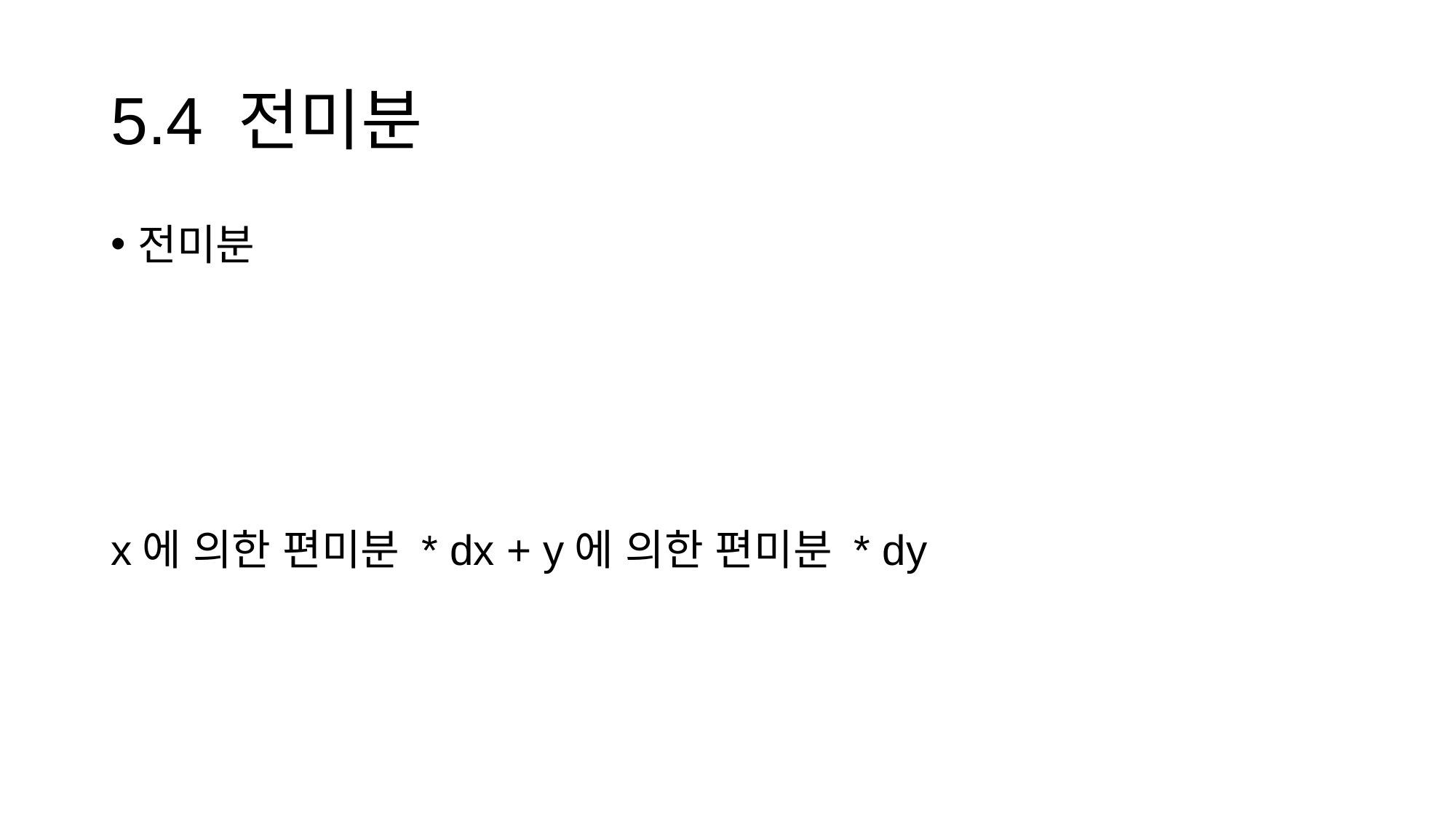

# 5.4 전미분
전미분

x에 의한 편미분 * dx + y에 의한 편미분 * dy